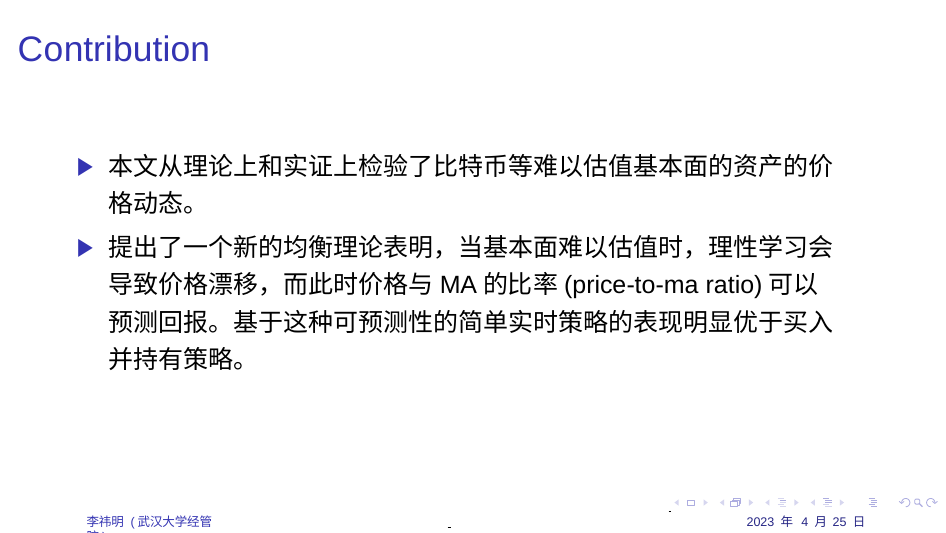

# Contribution
本文从理论上和实证上检验了比特币等难以估值基本面的资产的价格动态。
提出了一个新的均衡理论表明，当基本面难以估值时，理性学习会导致价格漂移，而此时价格与MA的比率(price-to-ma ratio)可以预测回报。基于这种可预测性的简单实时策略的表现明显优于买入并持有策略。

2023 年  4 月 25 日	7 / 63
李祎明 (武汉大学经管院)